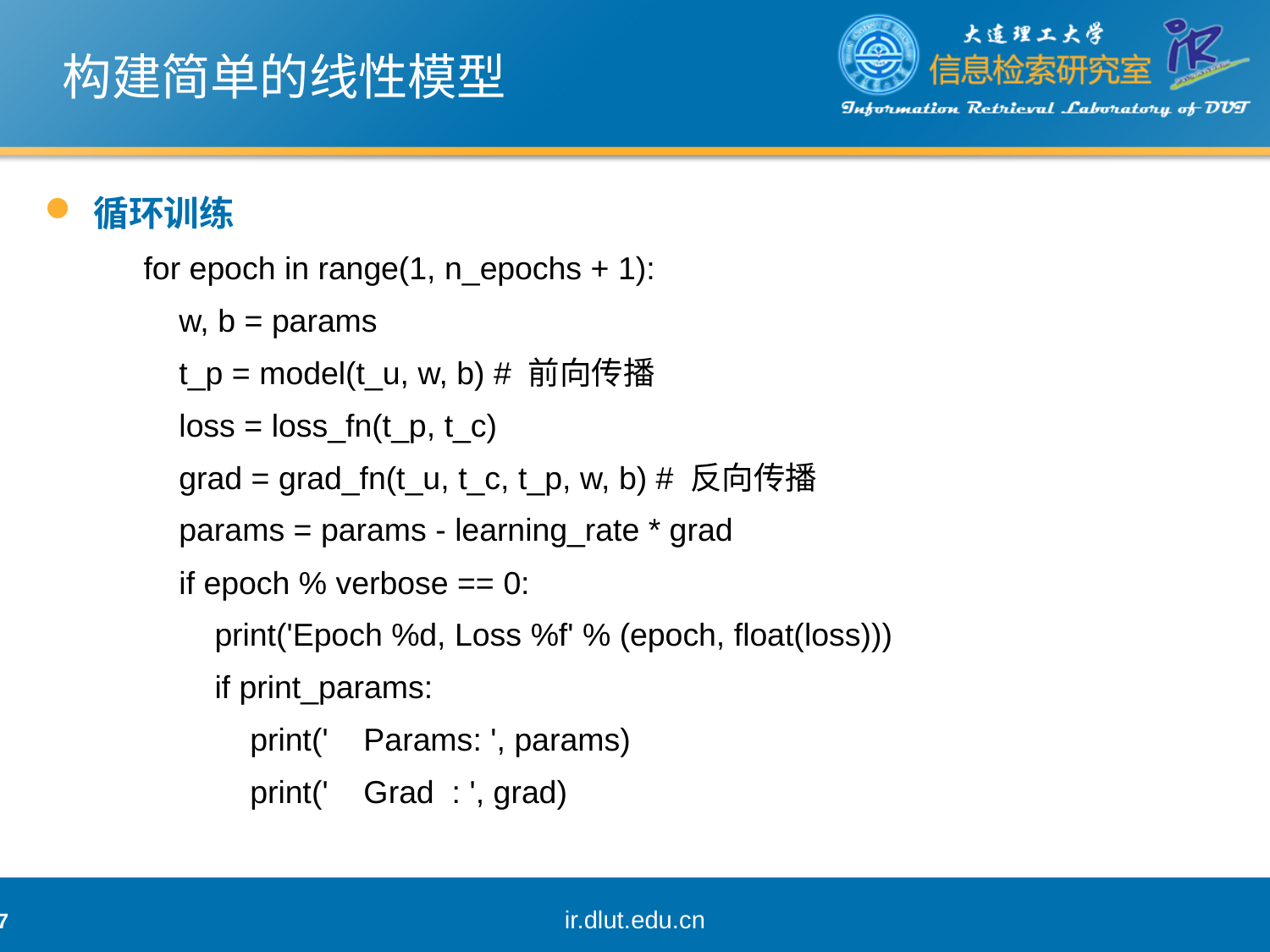

# 构建简单的线性模型
循环训练
    for epoch in range(1, n_epochs + 1):
        w, b = params
        t_p = model(t_u, w, b) # 前向传播
        loss = loss_fn(t_p, t_c)
        grad = grad_fn(t_u, t_c, t_p, w, b) # 反向传播
        params = params - learning_rate * grad
        if epoch % verbose == 0:
            print('Epoch %d, Loss %f' % (epoch, float(loss)))
            if print_params:
                print('    Params: ', params)
                print('    Grad  : ', grad)
7